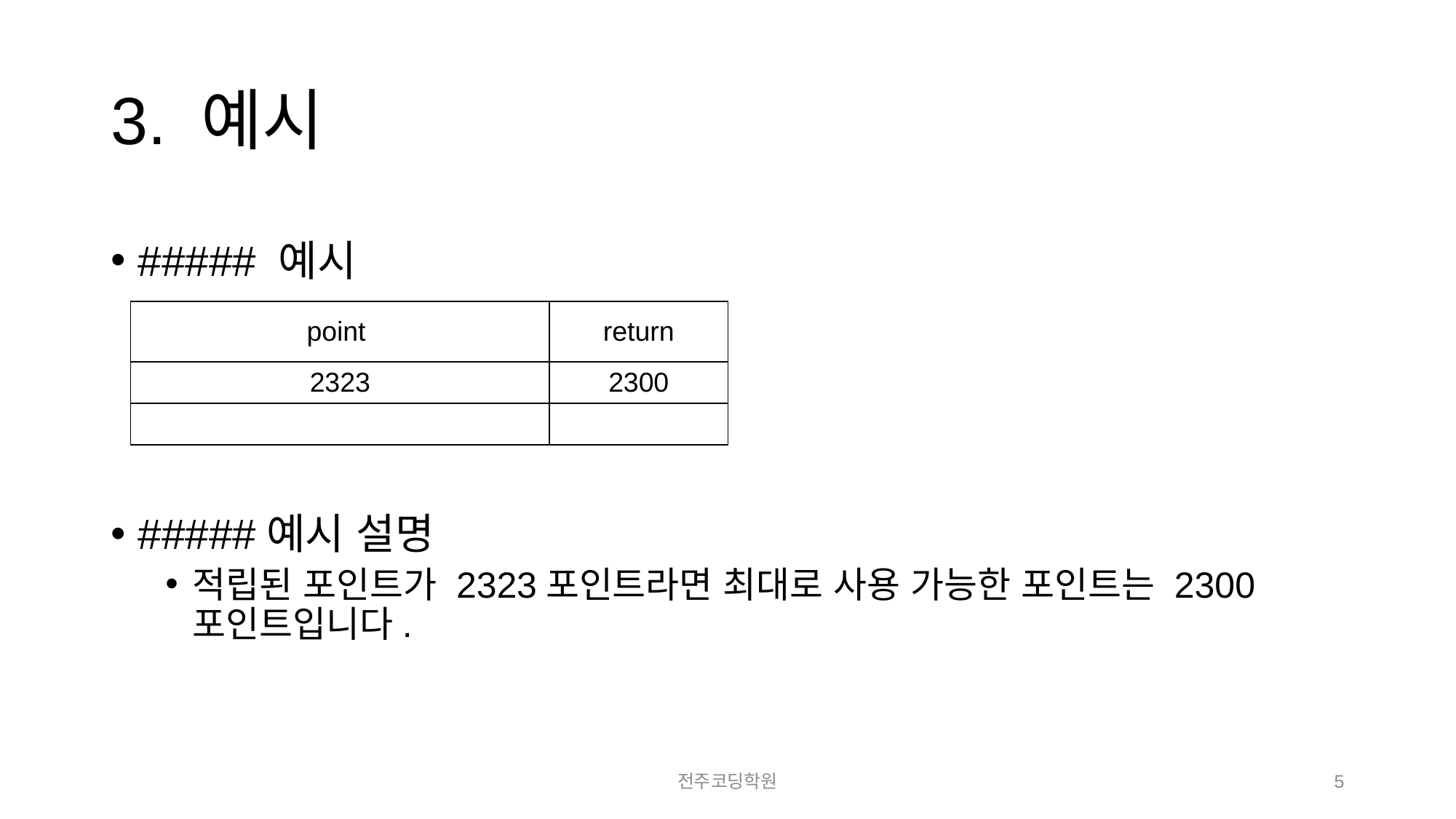

# 3. 예시
##### 예시

#####예시 설명
적립된 포인트가 2323포인트라면 최대로 사용 가능한 포인트는 2300포인트입니다.
| point | return |
| --- | --- |
| 2323 | 2300 |
|  |  |
전주코딩학원
5